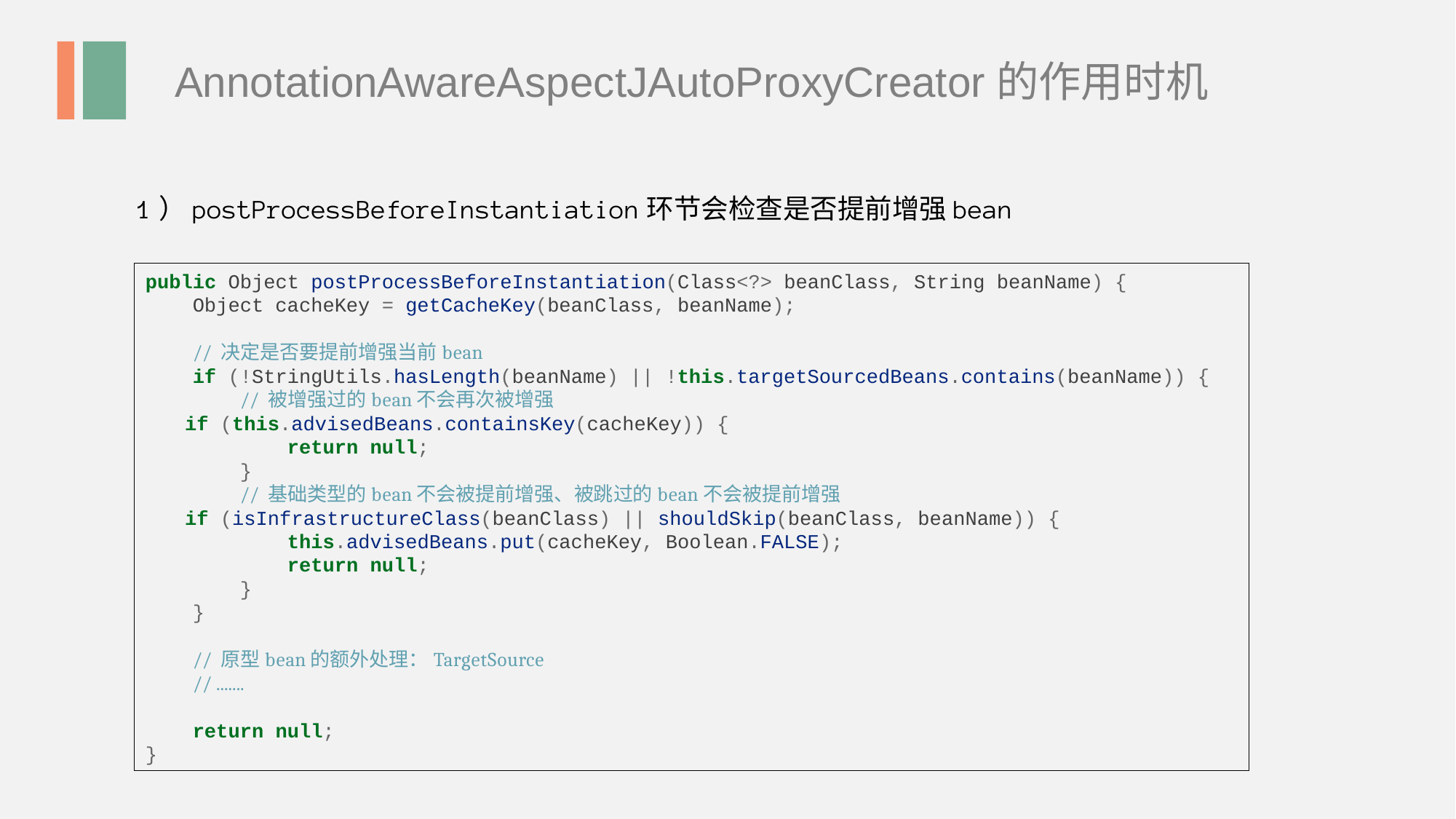

AnnotationAwareAspectJAutoProxyCreator的作用时机
1）postProcessBeforeInstantiation环节会检查是否提前增强bean
public Object postProcessBeforeInstantiation(Class<?> beanClass, String beanName) {
    Object cacheKey = getCacheKey(beanClass, beanName);
    // 决定是否要提前增强当前bean
    if (!StringUtils.hasLength(beanName) || !this.targetSourcedBeans.contains(beanName)) {
        // 被增强过的bean不会再次被增强
        if (this.advisedBeans.containsKey(cacheKey)) {
            return null;
        }
        // 基础类型的bean不会被提前增强、被跳过的bean不会被提前增强
        if (isInfrastructureClass(beanClass) || shouldSkip(beanClass, beanName)) {
            this.advisedBeans.put(cacheKey, Boolean.FALSE);
            return null;
        }
    }
    // 原型bean的额外处理：TargetSource
    // .......
    return null;
}